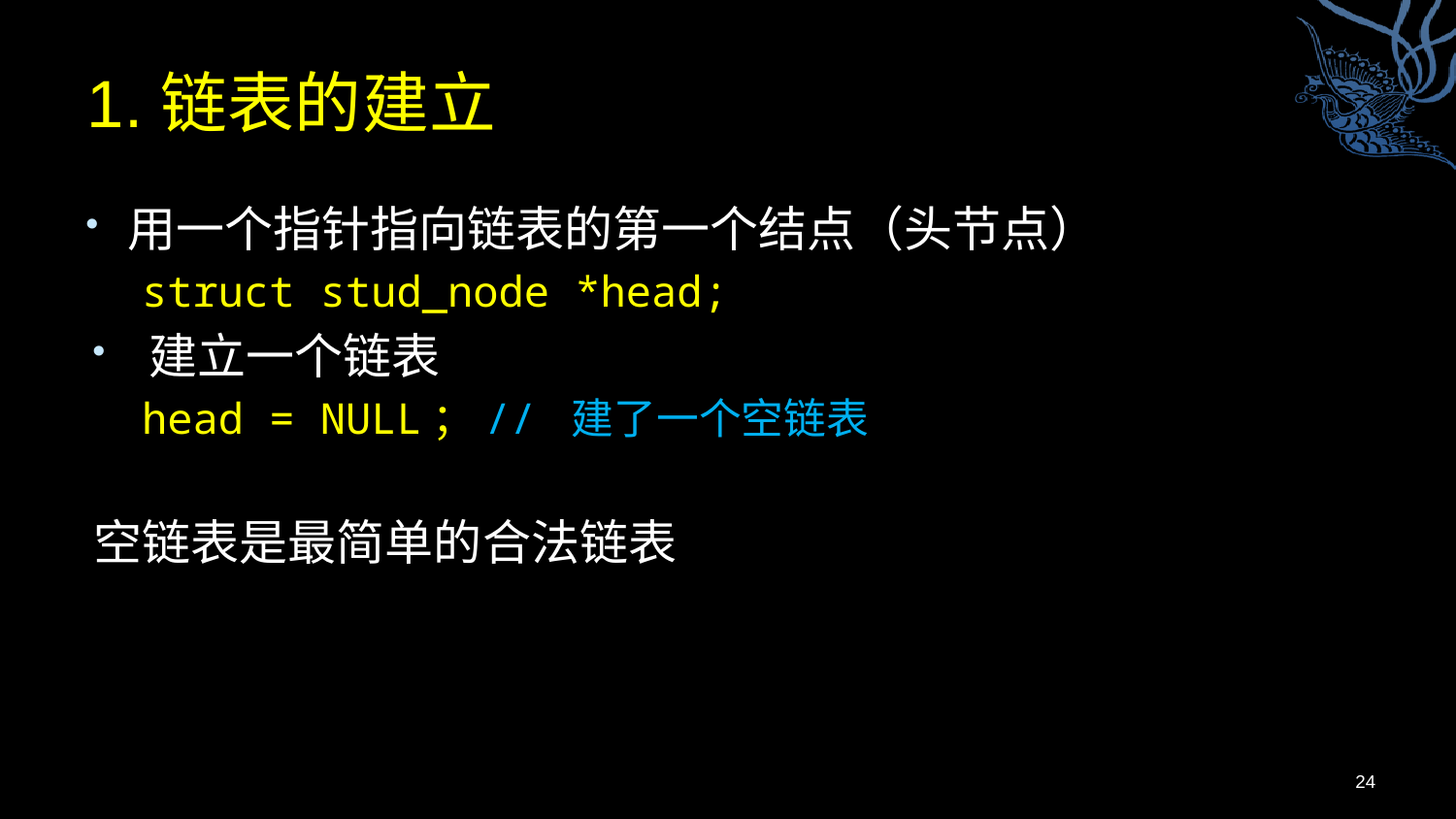

# 1.链表的建立
用一个指针指向链表的第一个结点（头节点）
struct stud_node *head;
建立一个链表
head = NULL；// 建了一个空链表

空链表是最简单的合法链表
24